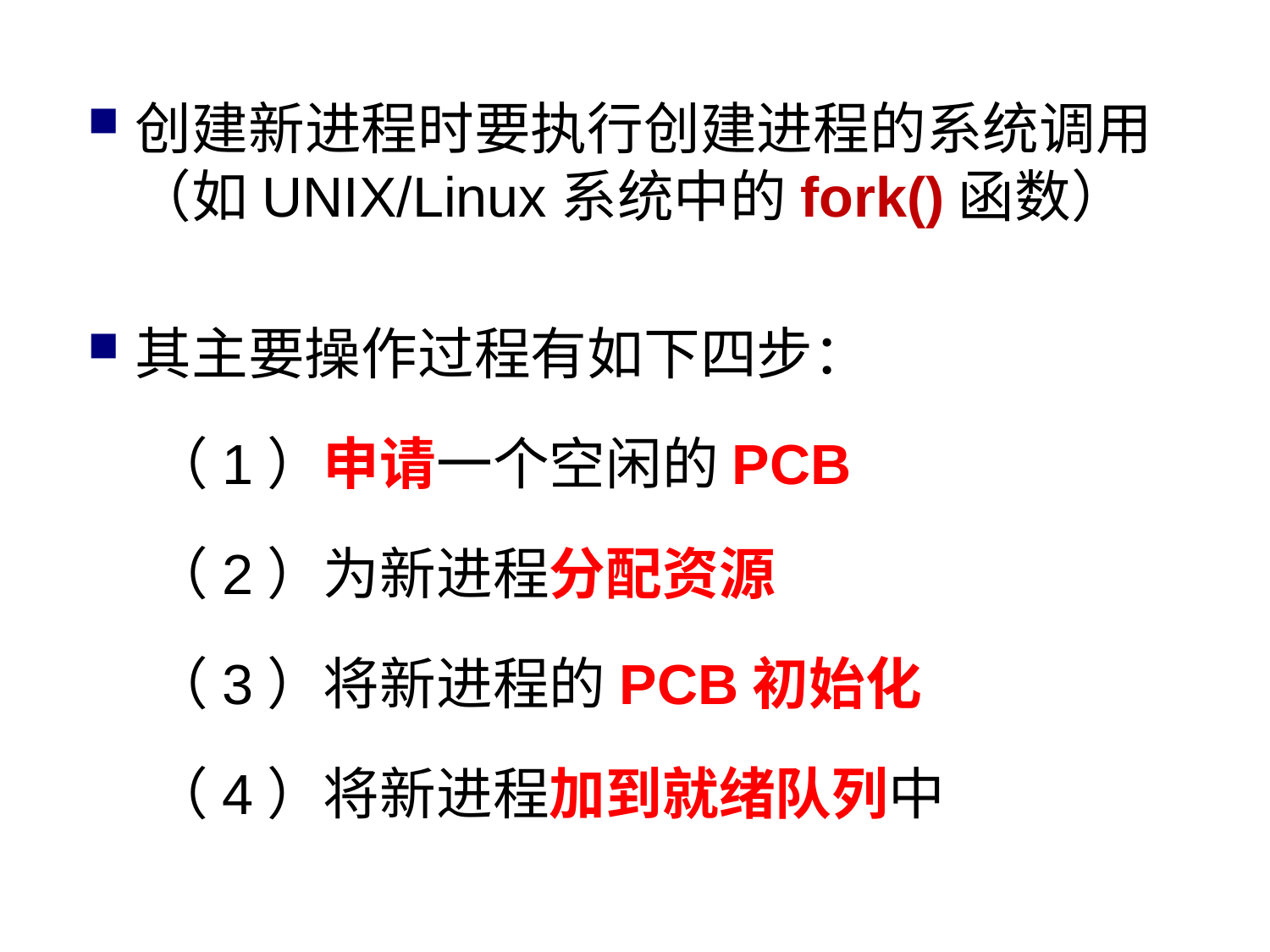

创建新进程时要执行创建进程的系统调用（如UNIX/Linux系统中的fork()函数）

其主要操作过程有如下四步：
    （1）申请一个空闲的PCB
    （2）为新进程分配资源
    （3）将新进程的PCB初始化
    （4）将新进程加到就绪队列中